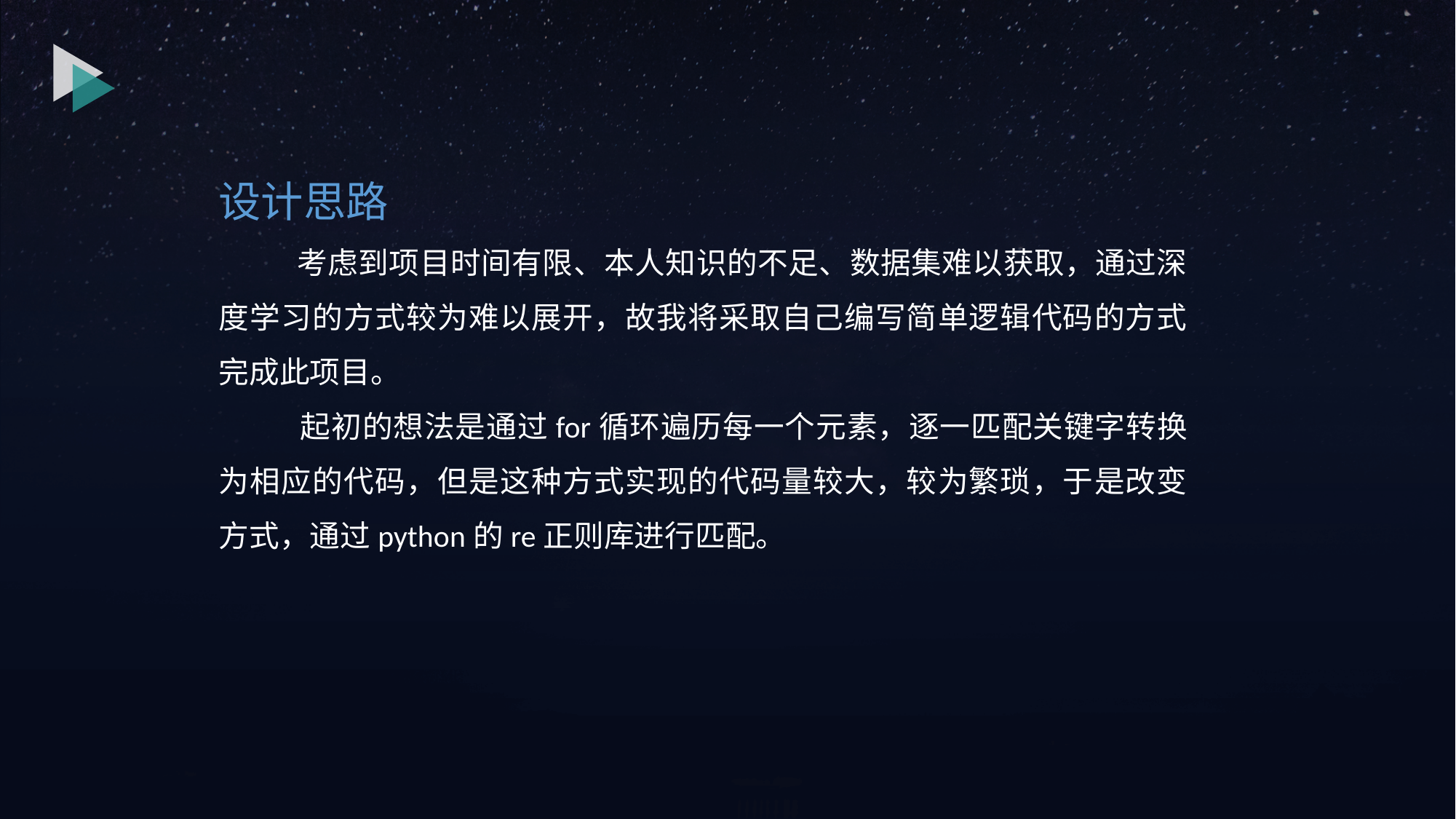

设计思路
          考虑到项目时间有限、本人知识的不足、数据集难以获取，通过深度学习的方式较为难以展开，故我将采取自己编写简单逻辑代码的方式完成此项目。
          起初的想法是通过for循环遍历每一个元素，逐一匹配关键字转换为相应的代码，但是这种方式实现的代码量较大，较为繁琐，于是改变方式，通过python的re正则库进行匹配。